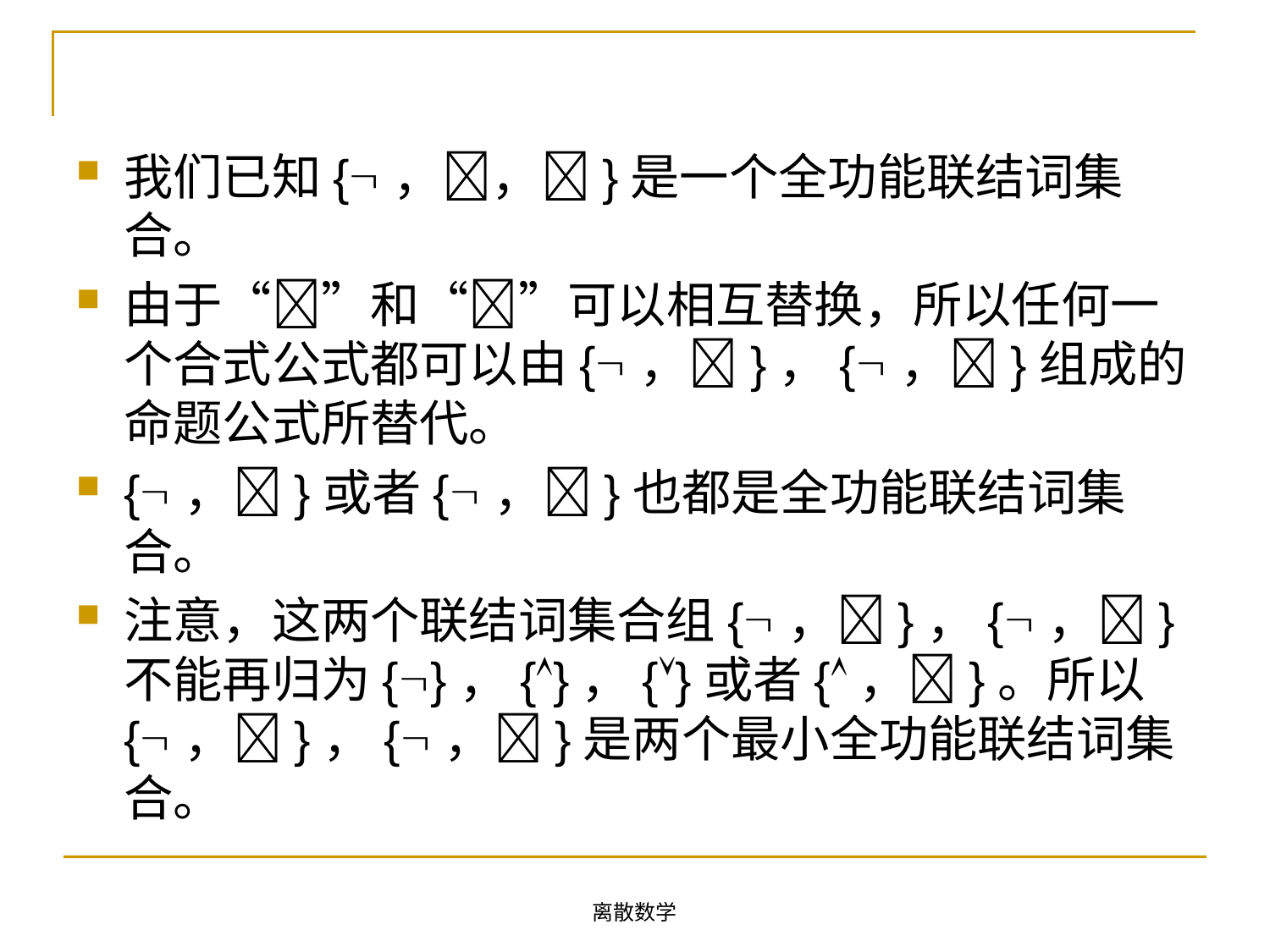

我们已知{¬，∨，∧}是一个全功能联结词集合。
由于“∨”和“∧”可以相互替换，所以任何一个合式公式都可以由{¬，∧}，{¬，∨}组成的命题公式所替代。
{¬，∨}或者{¬，∧}也都是全功能联结词集合。
注意，这两个联结词集合组{¬，∧}，{¬，∨}不能再归为{¬}，{∧}，{∨}或者{∧，∨}。所以{¬，∧}，{¬，∨}是两个最小全功能联结词集合。

75
离散数学